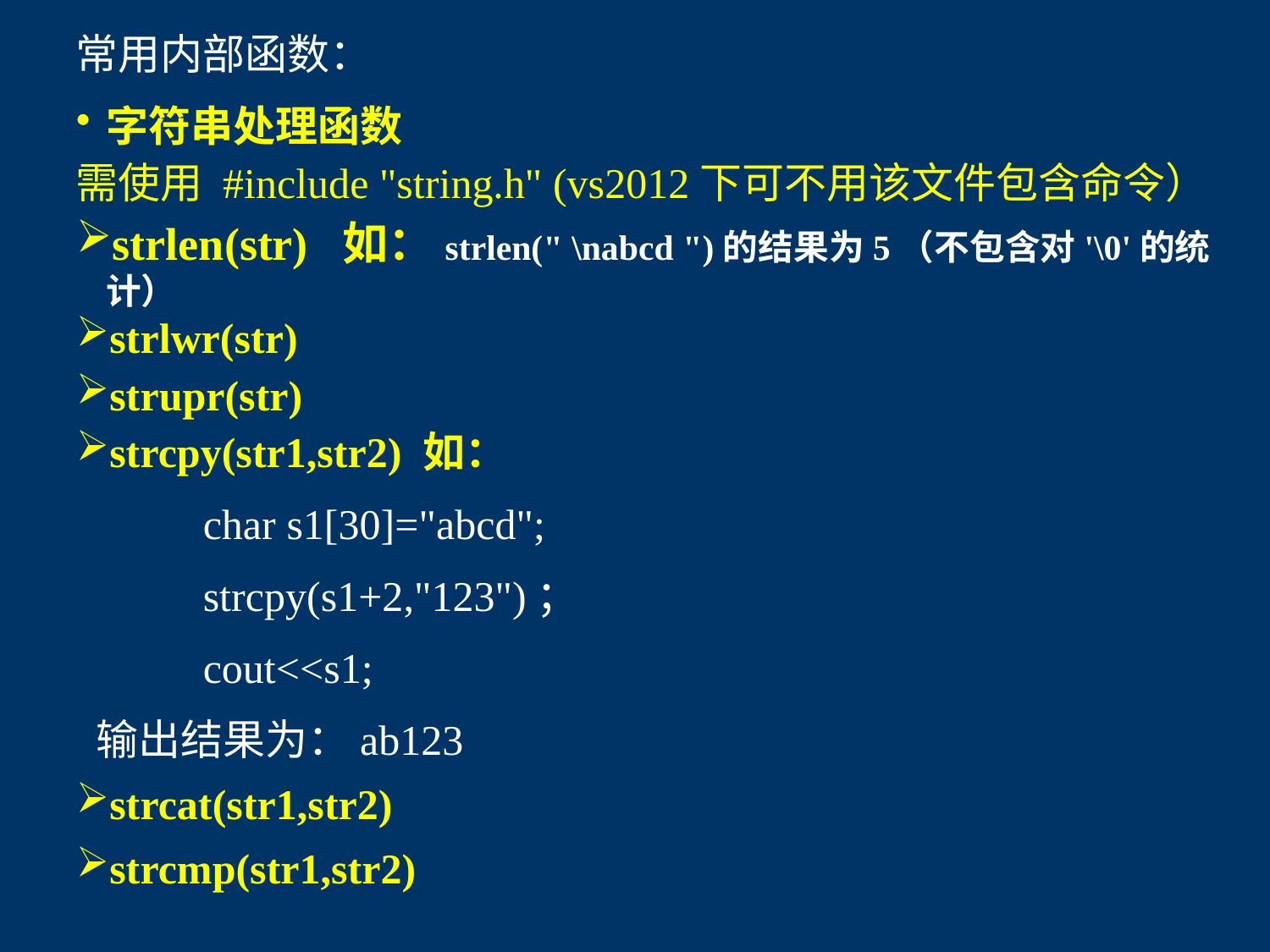

常用内部函数：
字符串处理函数
需使用 #include "string.h" (vs2012下可不用该文件包含命令）
strlen(str)  如：strlen(" \nabcd ")的结果为5（不包含对'\0'的统计）
strlwr(str)
strupr(str)
strcpy(str1,str2) 如：
	char s1[30]="abcd";
	strcpy(s1+2,"123")；
	cout<<s1;
 输出结果为：ab123
strcat(str1,str2)
strcmp(str1,str2)